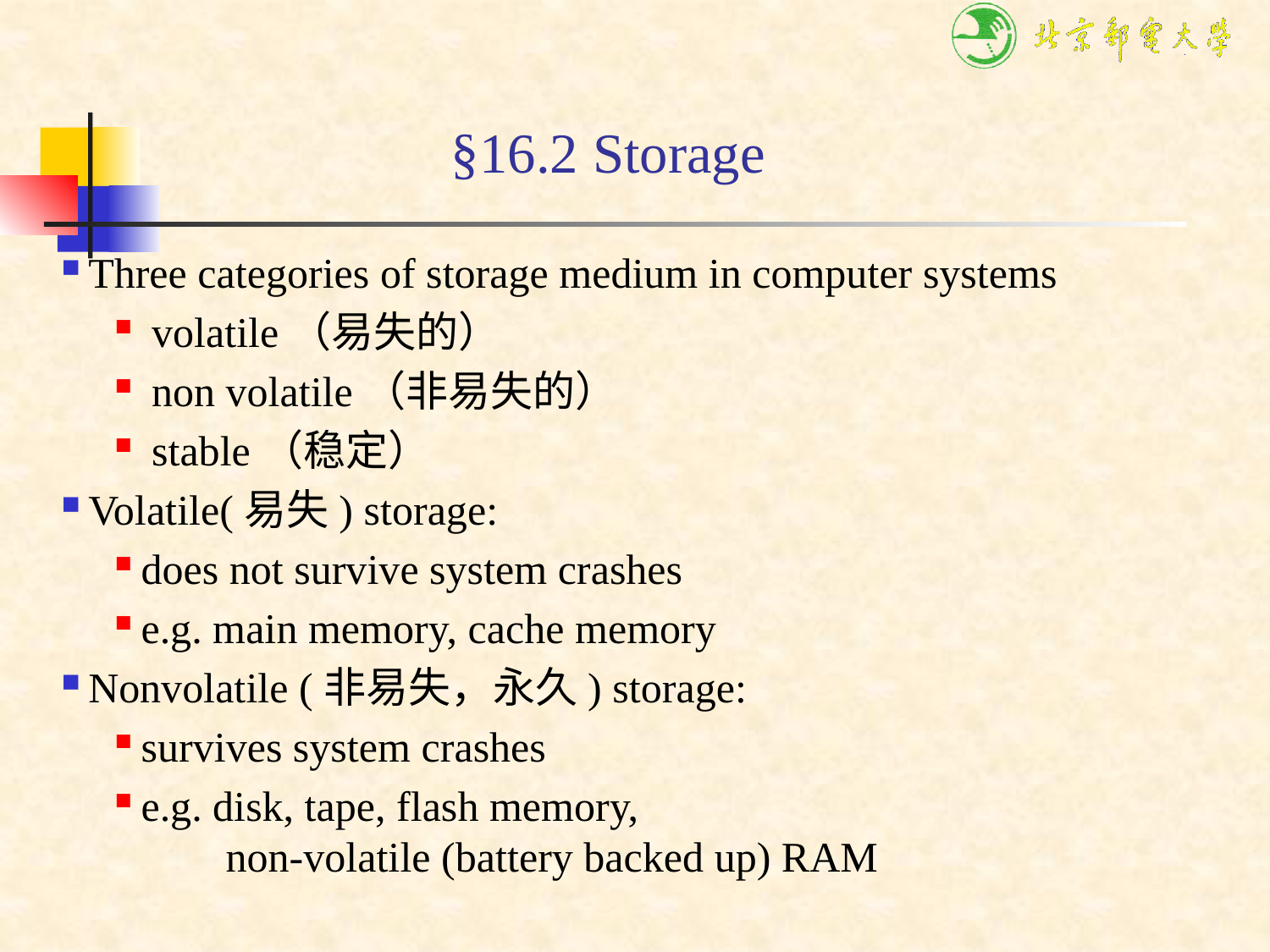

# §16.2 Storage
Three categories of storage medium in computer systems
 volatile（易失的）
 non volatile（非易失的）
 stable（稳定）
Volatile(易失) storage:
does not survive system crashes
e.g. main memory, cache memory
Nonvolatile (非易失，永久) storage:
survives system crashes
e.g. disk, tape, flash memory,
        non-volatile (battery backed up) RAM
7